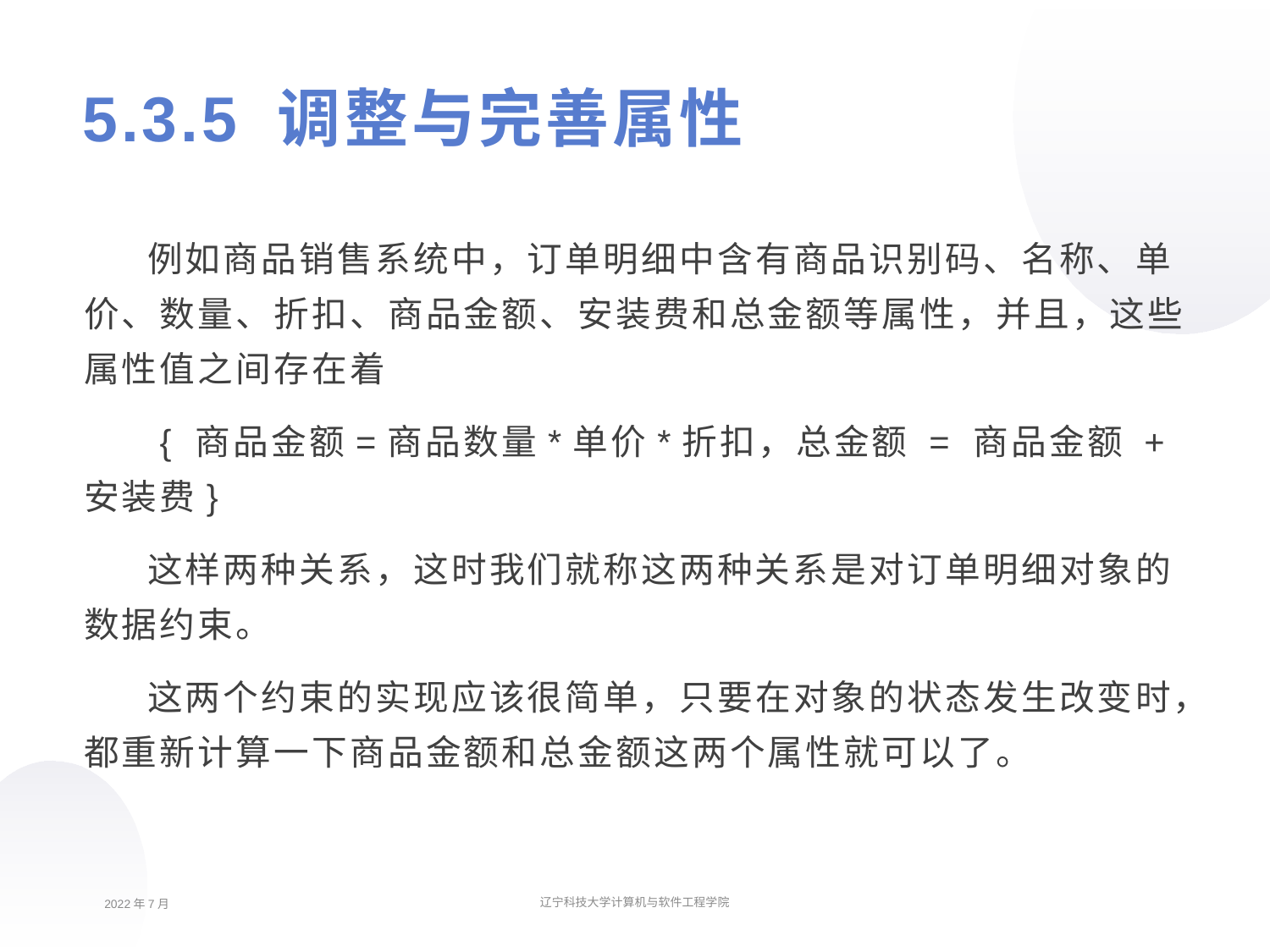

# 5.3.5 调整与完善属性
例如商品销售系统中，订单明细中含有商品识别码、名称、单价、数量、折扣、商品金额、安装费和总金额等属性，并且，这些属性值之间存在着
 { 商品金额=商品数量*单价*折扣，总金额 = 商品金额 + 安装费}
这样两种关系，这时我们就称这两种关系是对订单明细对象的数据约束。
这两个约束的实现应该很简单，只要在对象的状态发生改变时，都重新计算一下商品金额和总金额这两个属性就可以了。

2022年7月
辽宁科技大学计算机与软件工程学院
105